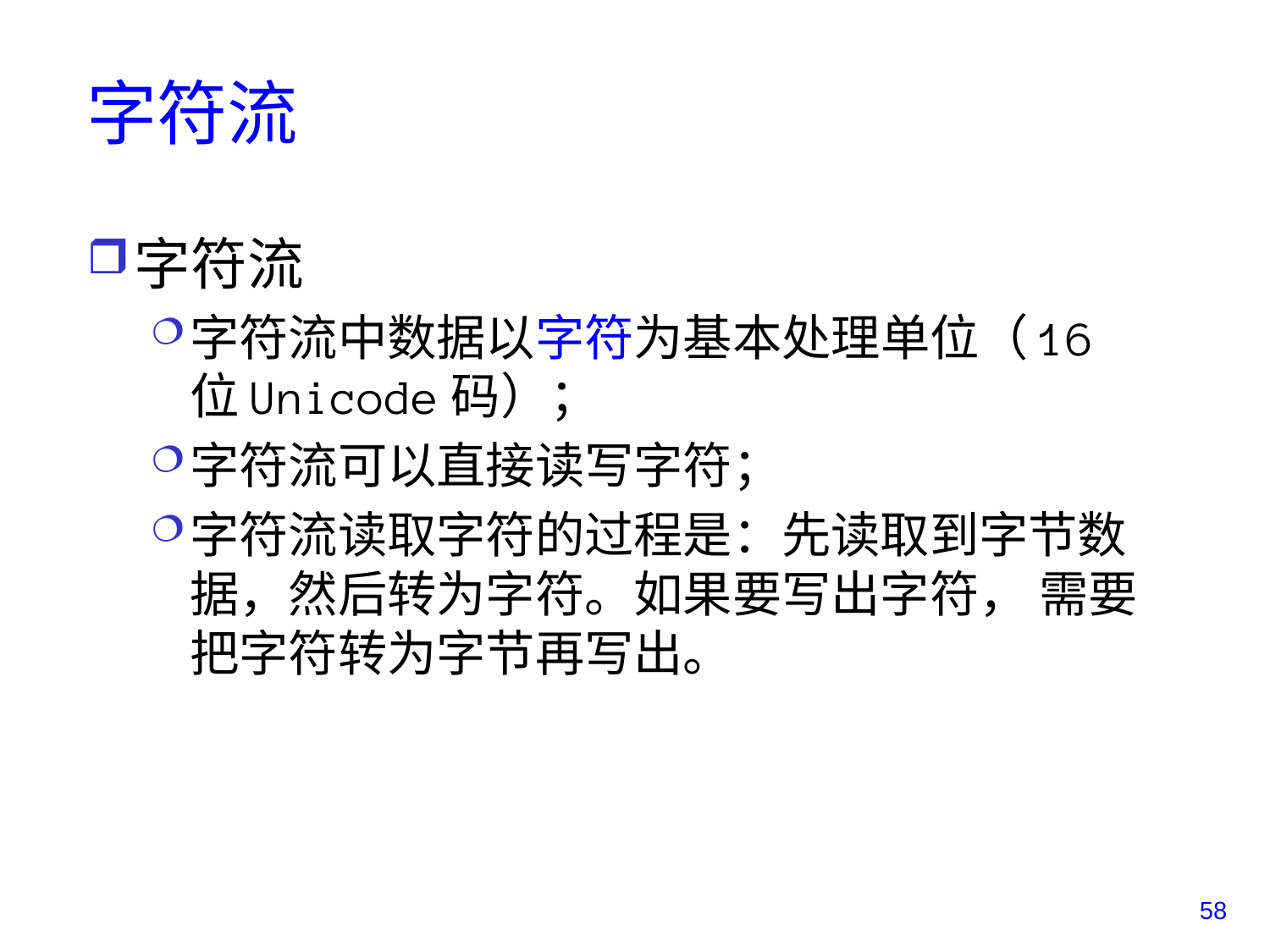

# 字符流
字符流
字符流中数据以字符为基本处理单位（16位Unicode码）；
字符流可以直接读写字符；
字符流读取字符的过程是：先读取到字节数据，然后转为字符。如果要写出字符， 需要把字符转为字节再写出。
58